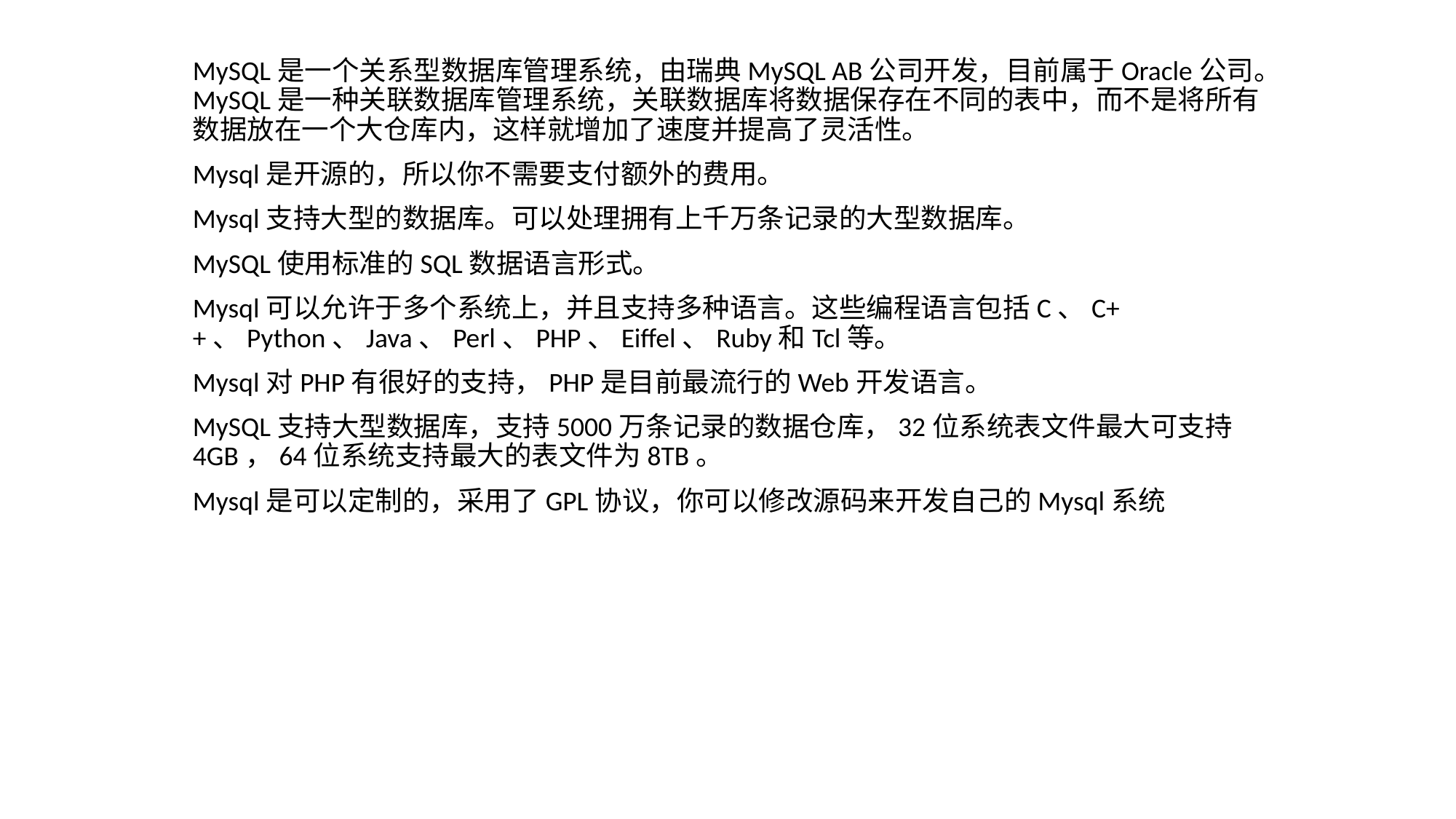

MySQL是一个关系型数据库管理系统，由瑞典MySQL AB公司开发，目前属于Oracle公司。MySQL是一种关联数据库管理系统，关联数据库将数据保存在不同的表中，而不是将所有数据放在一个大仓库内，这样就增加了速度并提高了灵活性。
Mysql是开源的，所以你不需要支付额外的费用。
Mysql支持大型的数据库。可以处理拥有上千万条记录的大型数据库。
MySQL使用标准的SQL数据语言形式。
Mysql可以允许于多个系统上，并且支持多种语言。这些编程语言包括C、C++、Python、Java、Perl、PHP、Eiffel、Ruby和Tcl等。
Mysql对PHP有很好的支持，PHP是目前最流行的Web开发语言。
MySQL支持大型数据库，支持5000万条记录的数据仓库，32位系统表文件最大可支持4GB，64位系统支持最大的表文件为8TB。
Mysql是可以定制的，采用了GPL协议，你可以修改源码来开发自己的Mysql系统